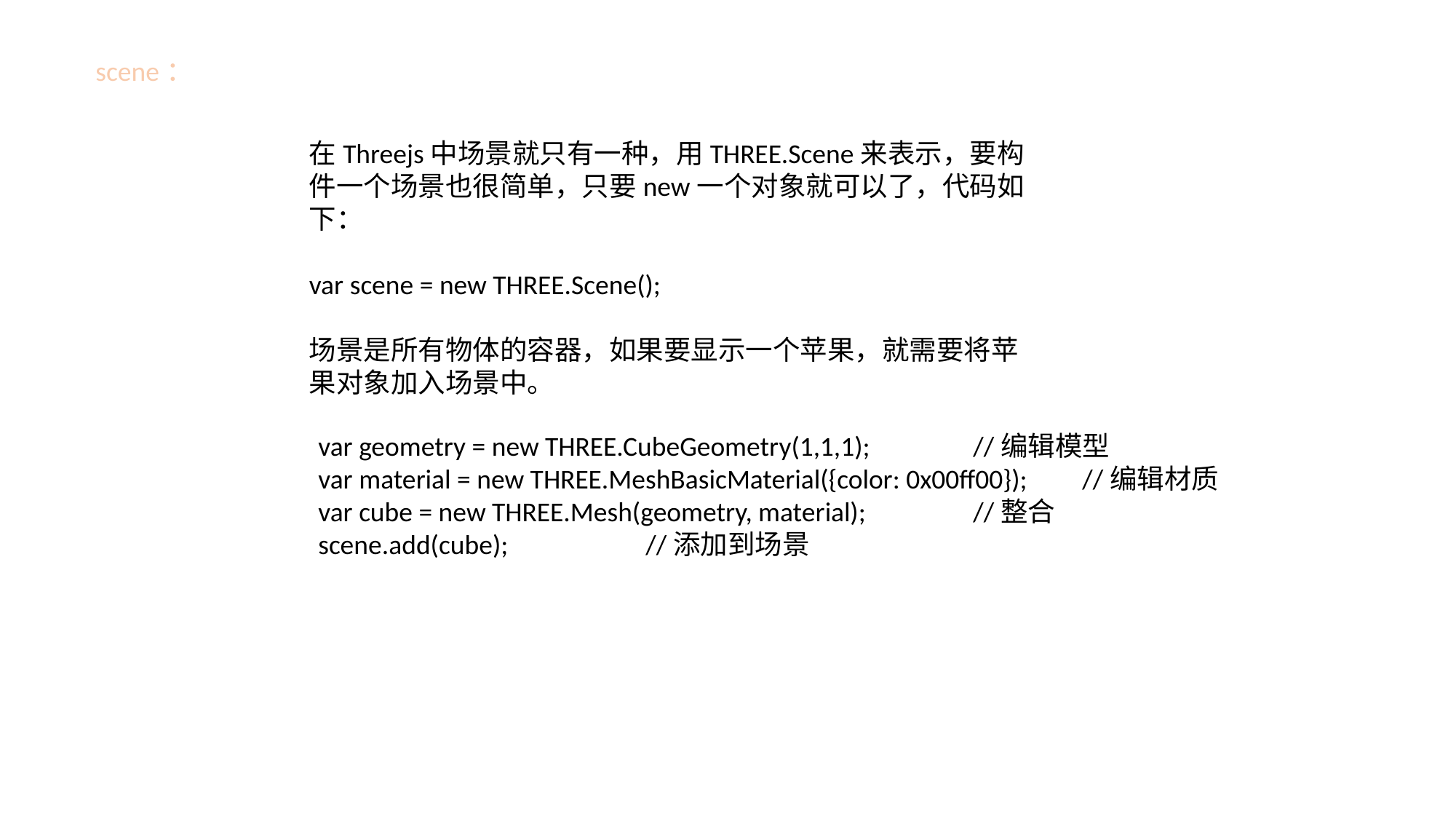

scene：
在Threejs中场景就只有一种，用THREE.Scene来表示，要构件一个场景也很简单，只要new一个对象就可以了，代码如下：

var scene = new THREE.Scene();

场景是所有物体的容器，如果要显示一个苹果，就需要将苹果对象加入场景中。

var geometry = new THREE.CubeGeometry(1,1,1); 	//编辑模型
var material = new THREE.MeshBasicMaterial({color: 0x00ff00});	//编辑材质
var cube = new THREE.Mesh(geometry, material); 	//整合
scene.add(cube);		//添加到场景